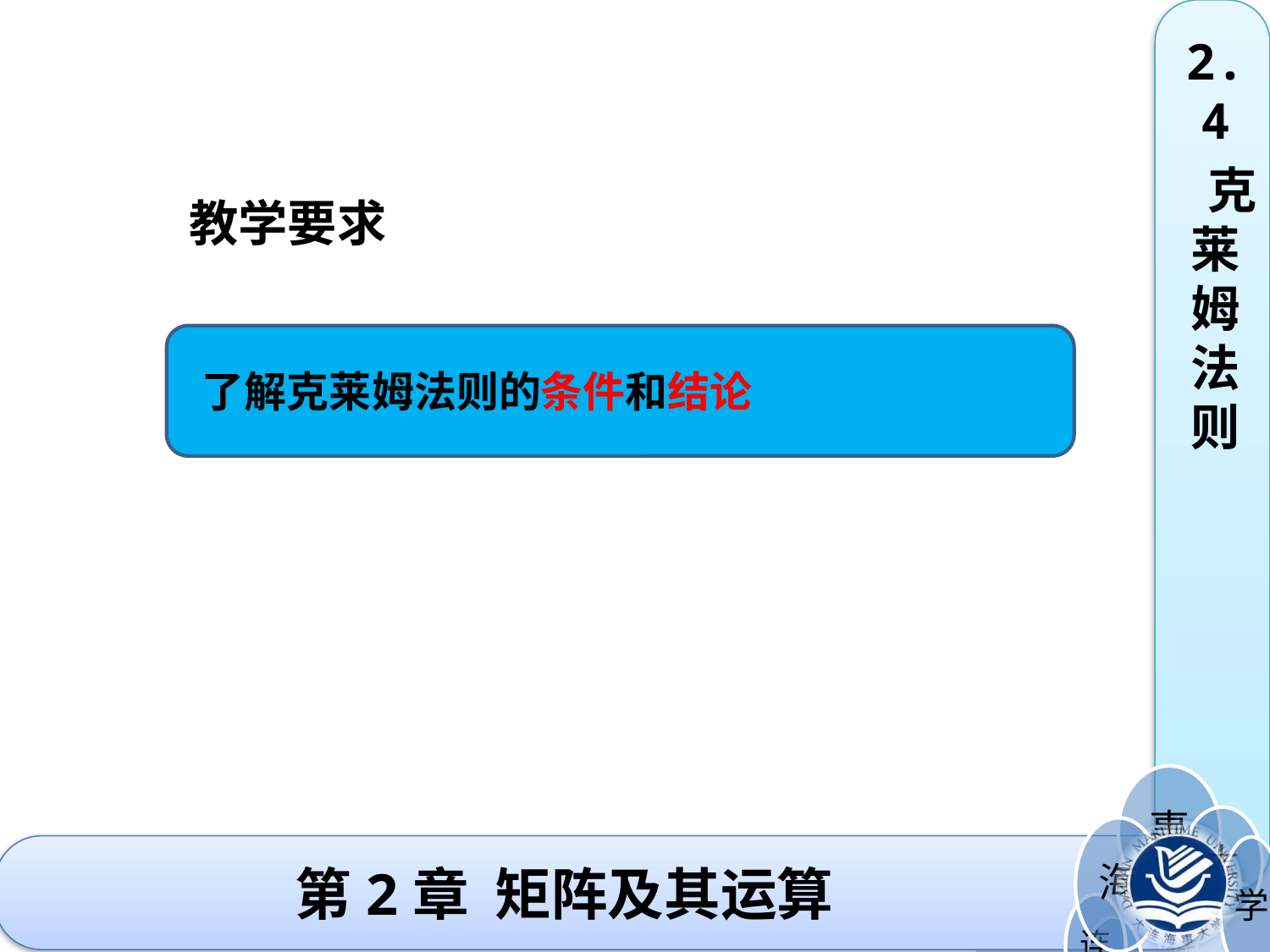

2.4
  克莱姆法则

教学要求

了解克莱姆法则的条件和结论

# 第2章  矩阵及其运算